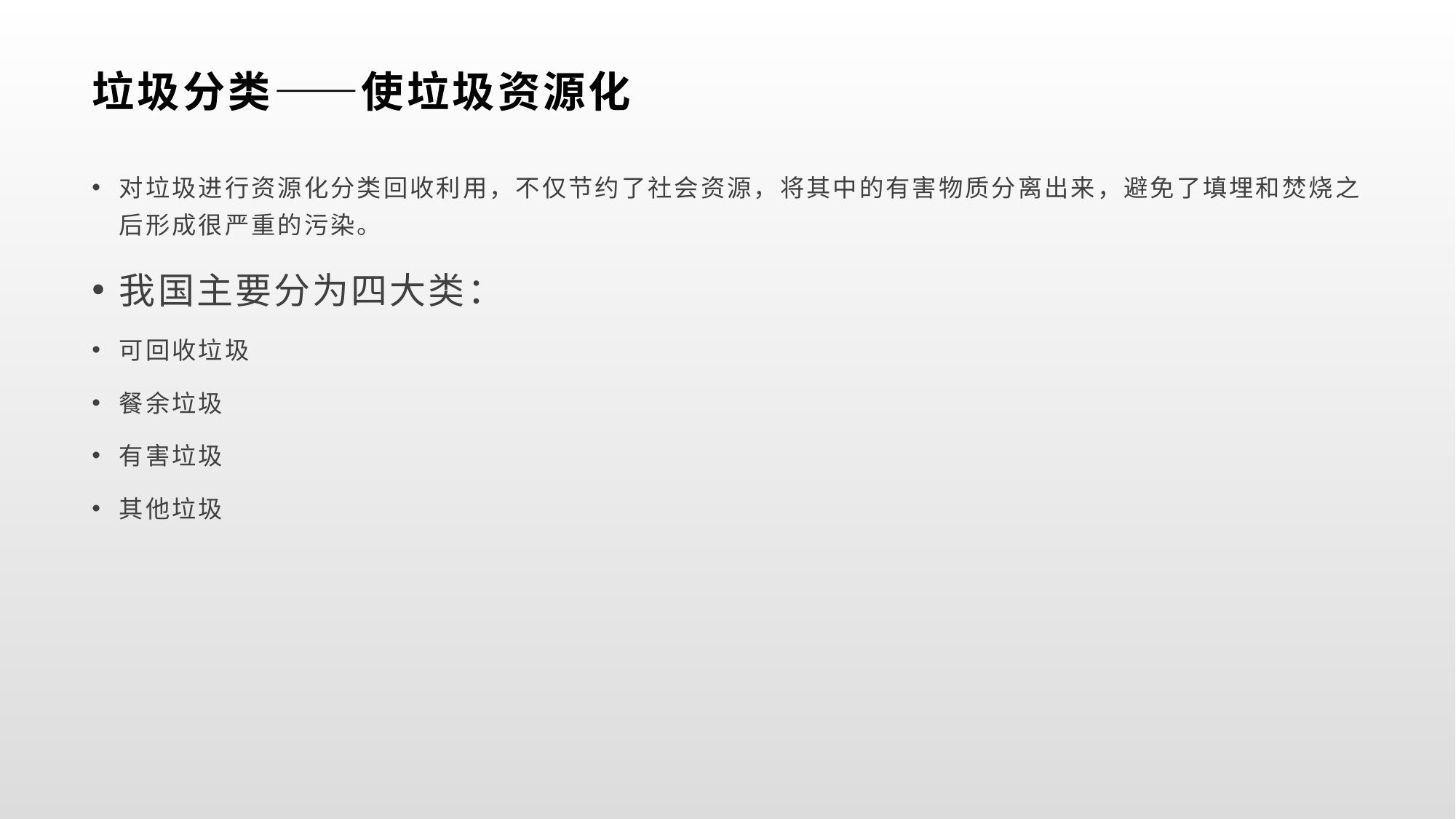

# 垃圾分类——使垃圾资源化
对垃圾进行资源化分类回收利用，不仅节约了社会资源，将其中的有害物质分离出来，避免了填埋和焚烧之后形成很严重的污染。
我国主要分为四大类：
可回收垃圾
餐余垃圾
有害垃圾
其他垃圾